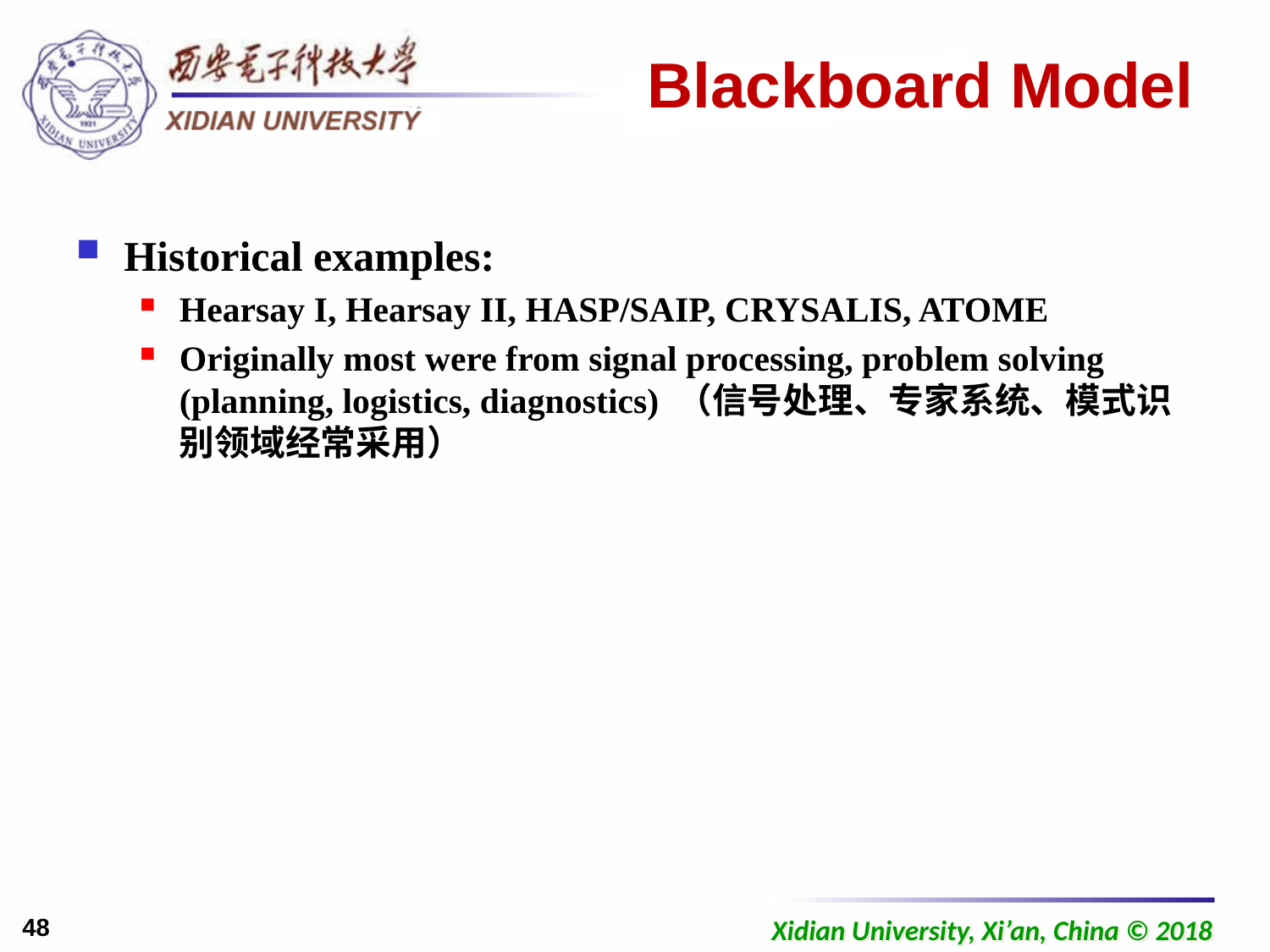

# Blackboard Model
Historical examples:
Hearsay I, Hearsay II, HASP/SAIP, CRYSALIS, ATOME
Originally most were from signal processing, problem solving (planning, logistics, diagnostics) （信号处理、专家系统、模式识别领域经常采用）